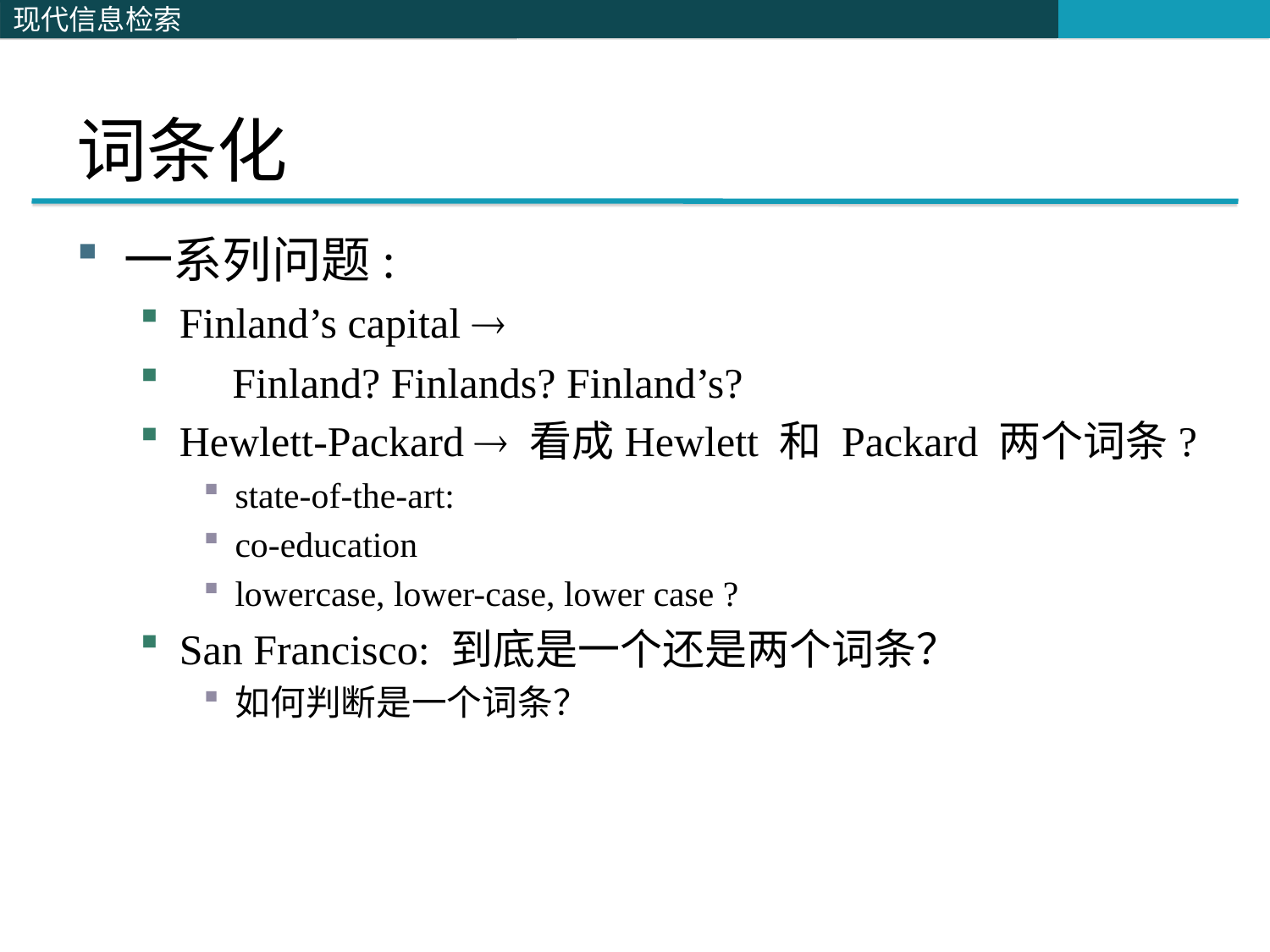

# 词条化
一系列问题:
Finland’s capital →
     Finland? Finlands? Finland’s?
Hewlett-Packard → 看成Hewlett 和 Packard 两个词条?
state-of-the-art:
co-education
lowercase, lower-case, lower case ?
San Francisco: 到底是一个还是两个词条？
如何判断是一个词条？